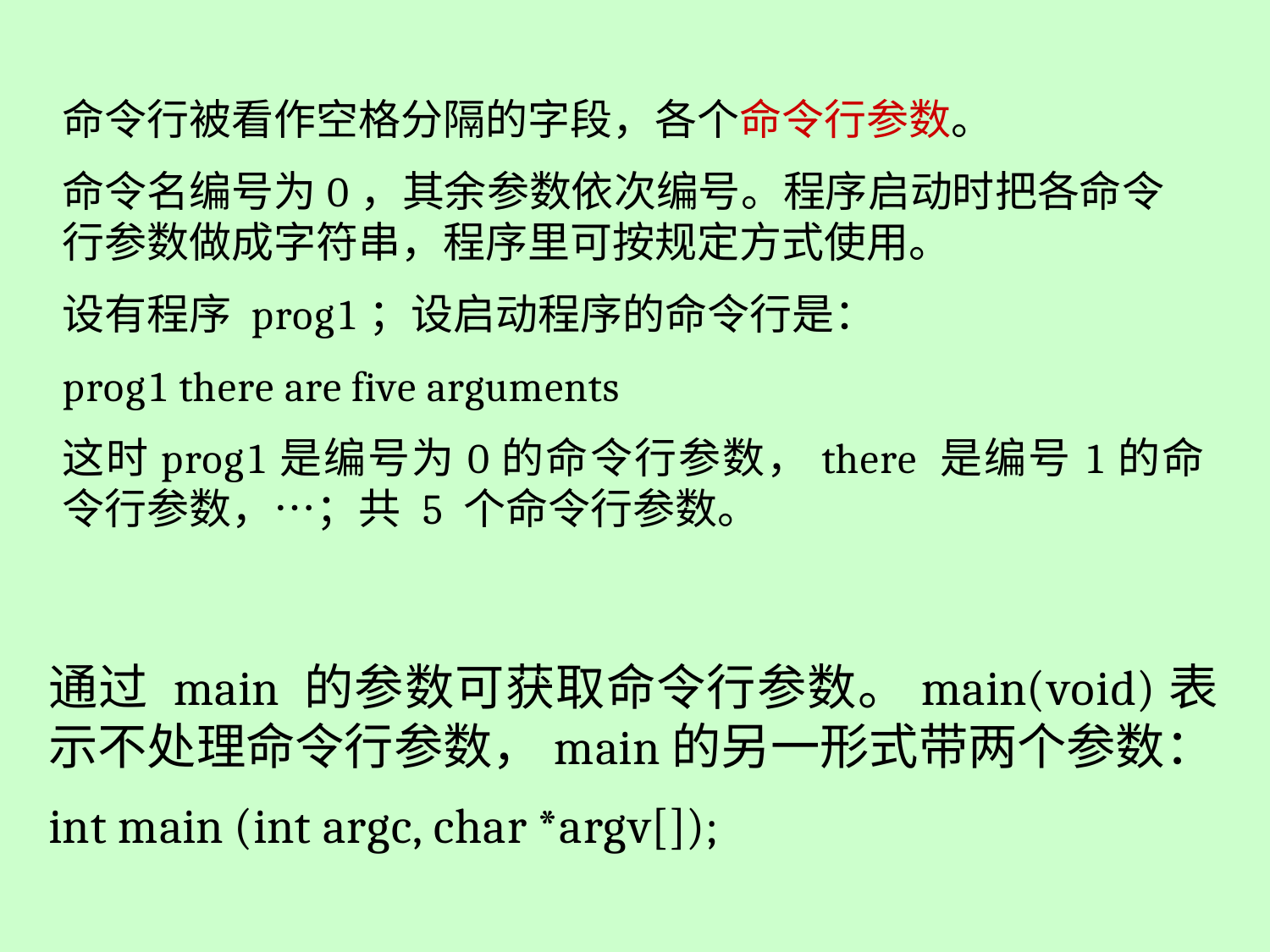

命令行被看作空格分隔的字段，各个命令行参数。
命令名编号为0，其余参数依次编号。程序启动时把各命令行参数做成字符串，程序里可按规定方式使用。
设有程序 prog1；设启动程序的命令行是：
prog1 there are five arguments
这时prog1是编号为0的命令行参数，there 是编号1的命令行参数，…；共 5 个命令行参数。
通过 main 的参数可获取命令行参数。main(void)表示不处理命令行参数，main的另一形式带两个参数：
int main (int argc, char *argv[]);